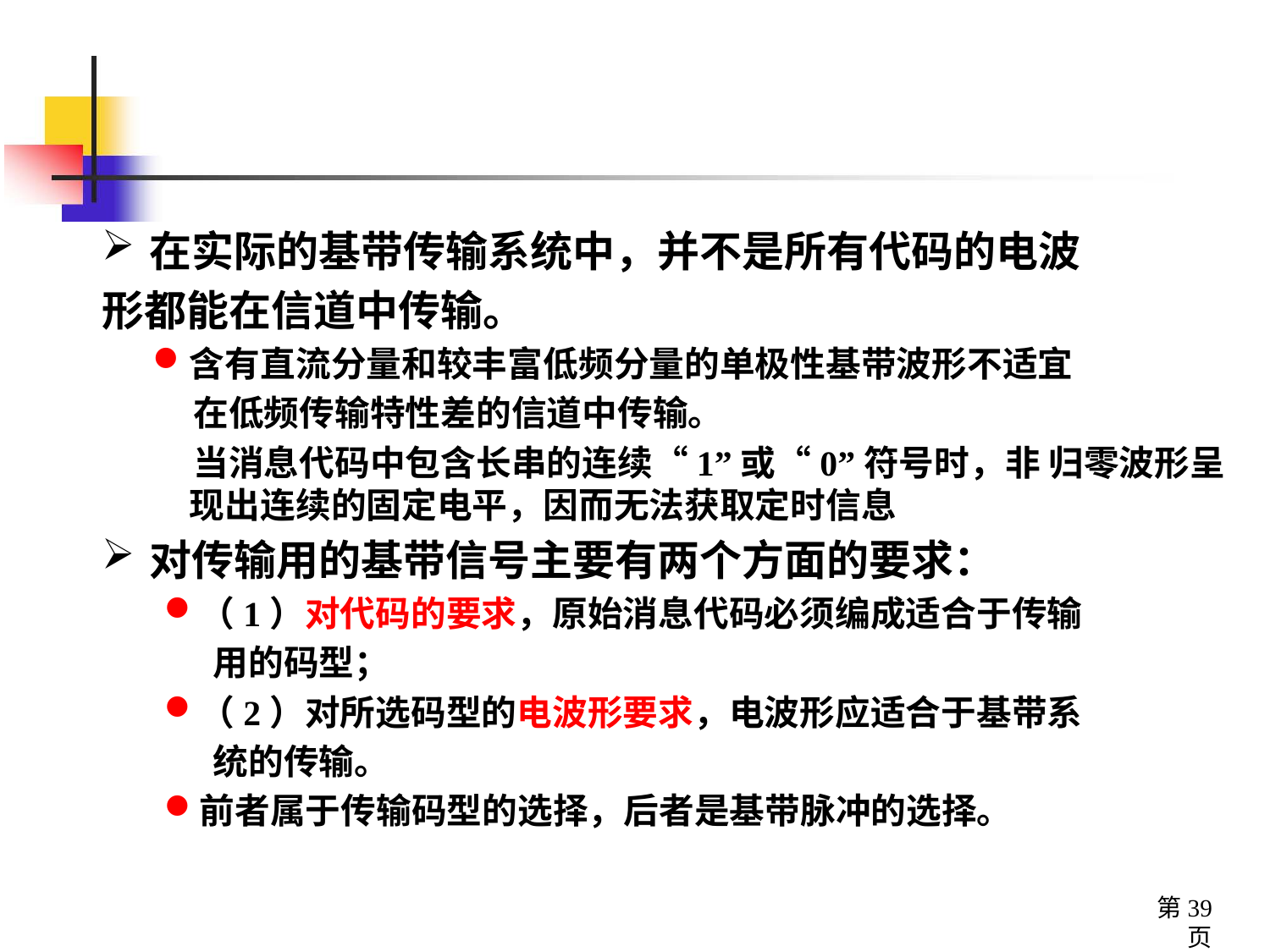

在实际的基带传输系统中，并不是所有代码的电波
形都能在信道中传输。
含有直流分量和较丰富低频分量的单极性基带波形不适宜
    在低频传输特性差的信道中传输。
    当消息代码中包含长串的连续“1”或“0”符号时，非 归零波形呈现出连续的固定电平，因而无法获取定时信息
对传输用的基带信号主要有两个方面的要求：
（1）对代码的要求，原始消息代码必须编成适合于传输
     用的码型；
（2）对所选码型的电波形要求，电波形应适合于基带系
     统的传输。
前者属于传输码型的选择，后者是基带脉冲的选择。
第39页